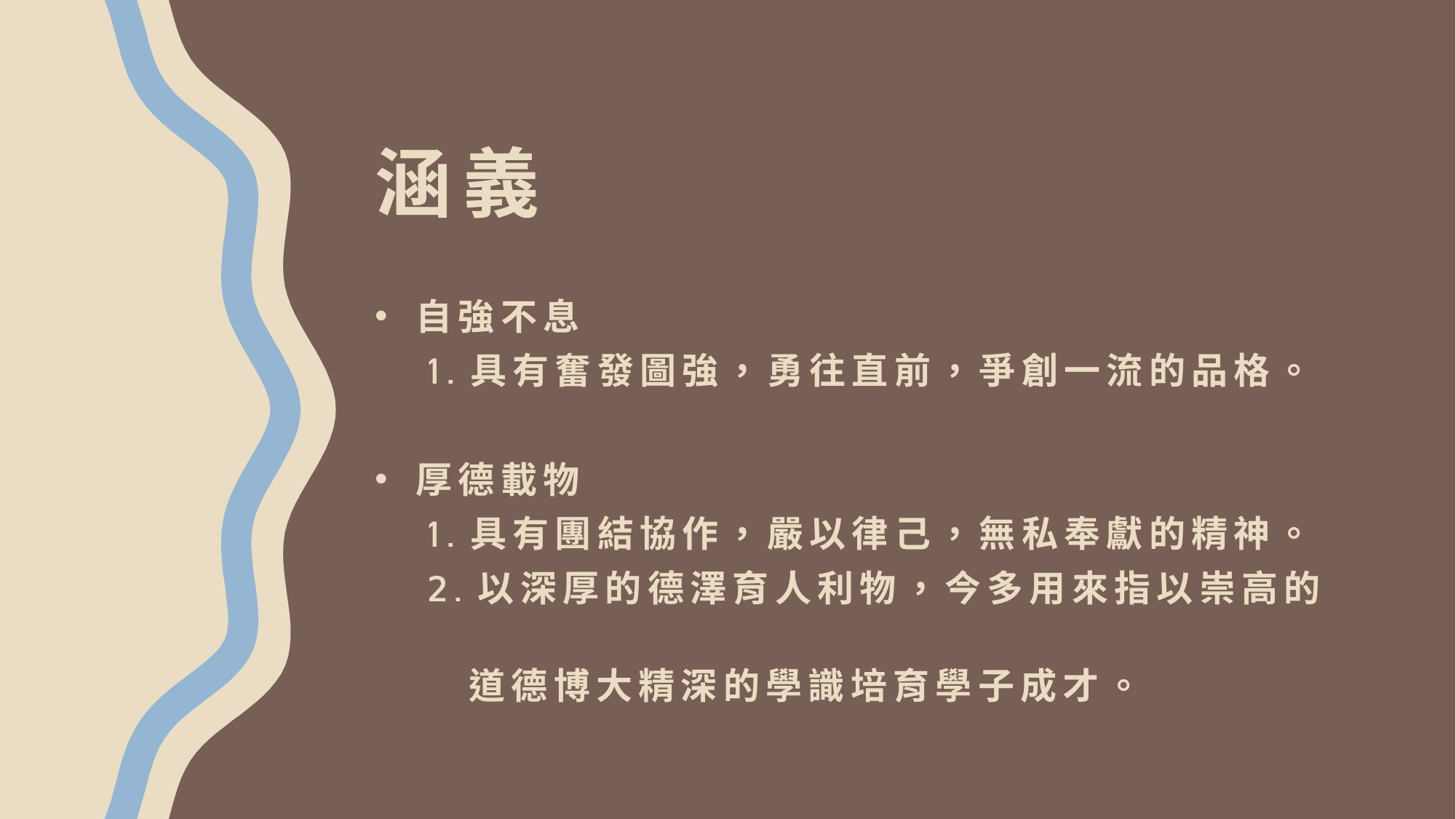

# 涵義
自強不息
   1.具有奮發圖強，勇往直前，爭創一流的品格。

厚德載物
   1.具有團結協作，嚴以律己，無私奉獻的精神。
   2.以深厚的德澤育人利物，今多用來指以崇高的
      道德博大精深的學識培育學子成才。